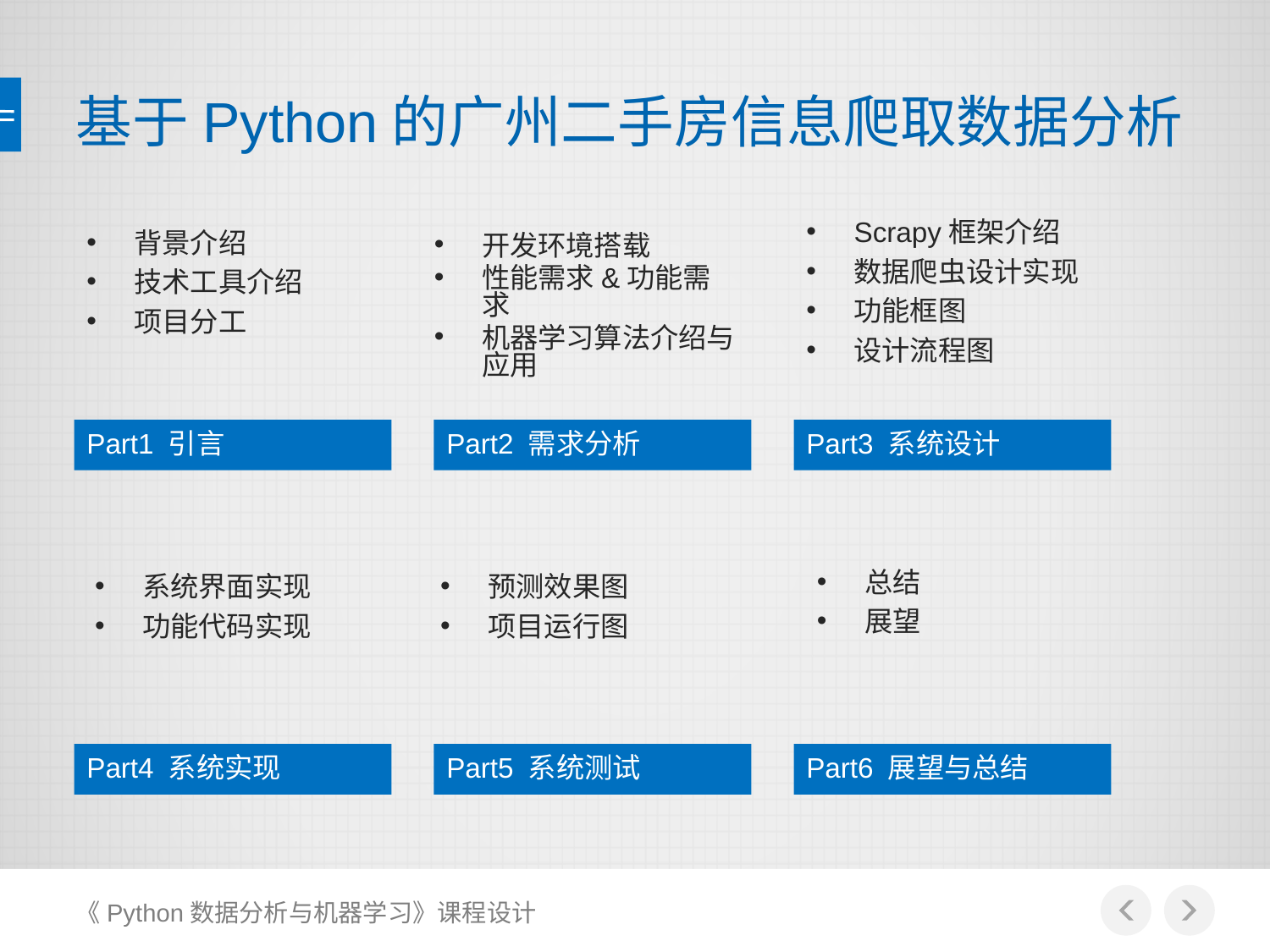

# 基于Python的广州二手房信息爬取数据分析
Scrapy框架介绍
数据爬虫设计实现
功能框图
设计流程图

背景介绍
技术工具介绍
项目分工
开发环境搭载
性能需求&功能需求
机器学习算法介绍与应用
Part1 引言
Part2 需求分析
Part3 系统设计

总结
展望
系统界面实现
功能代码实现
预测效果图
项目运行图
Part4 系统实现
Part5 系统测试
Part6 展望与总结

《Python数据分析与机器学习》课程设计